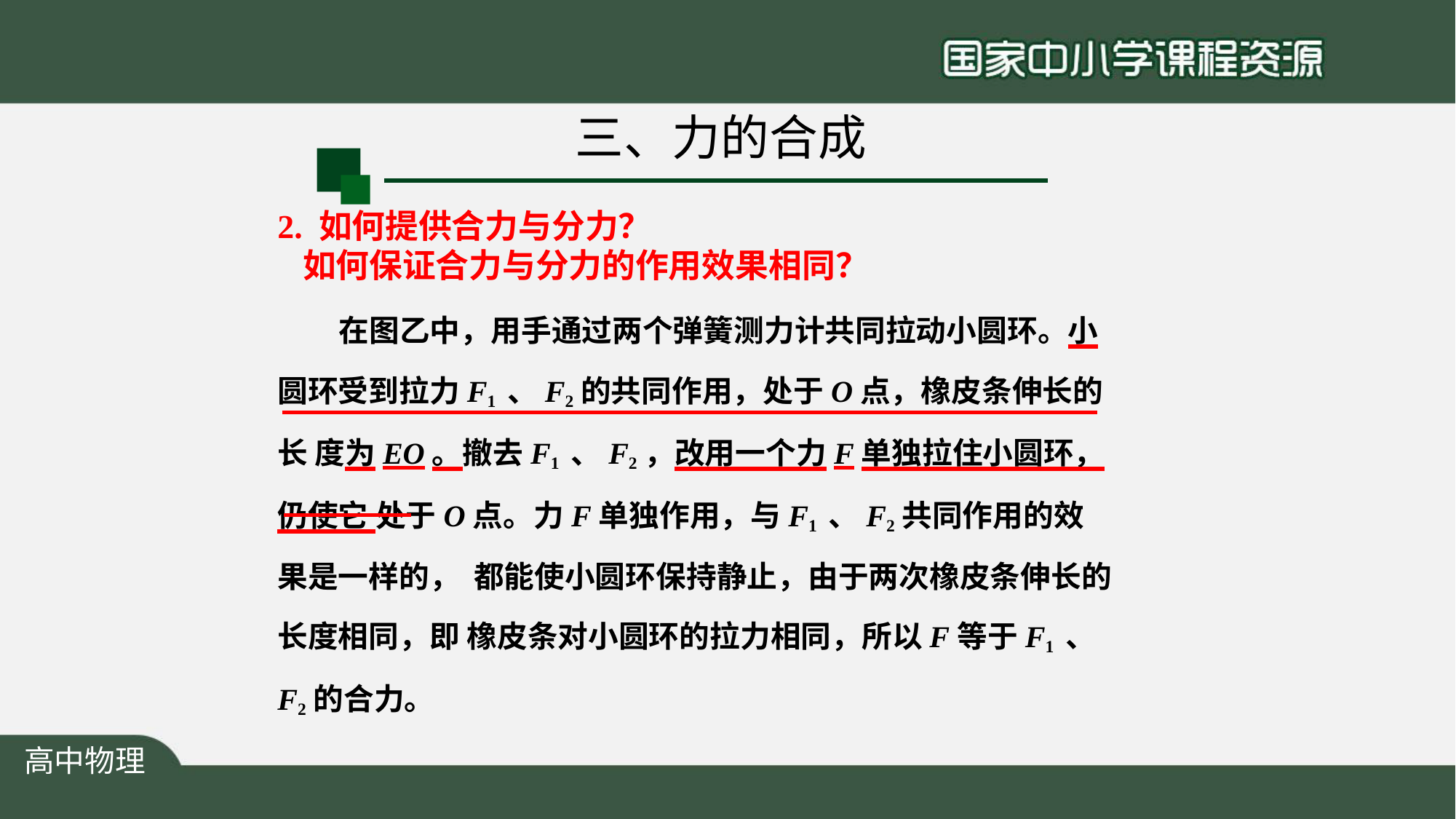

# 三、力的合成

2. 如何提供合力与分力？
如何保证合力与分力的作用效果相同？
在图乙中，用手通过两个弹簧测力计共同拉动小圆环。小 圆环受到拉力F1 、F2的共同作用，处于O点，橡皮条伸长的长 度为EO。撤去F1 、F2，改用一个力F单独拉住小圆环，仍使它 处于O点。力F单独作用，与F1 、F2共同作用的效果是一样的，  都能使小圆环保持静止，由于两次橡皮条伸长的长度相同，即 橡皮条对小圆环的拉力相同，所以F等于F1 、F2的合力。

高中物理